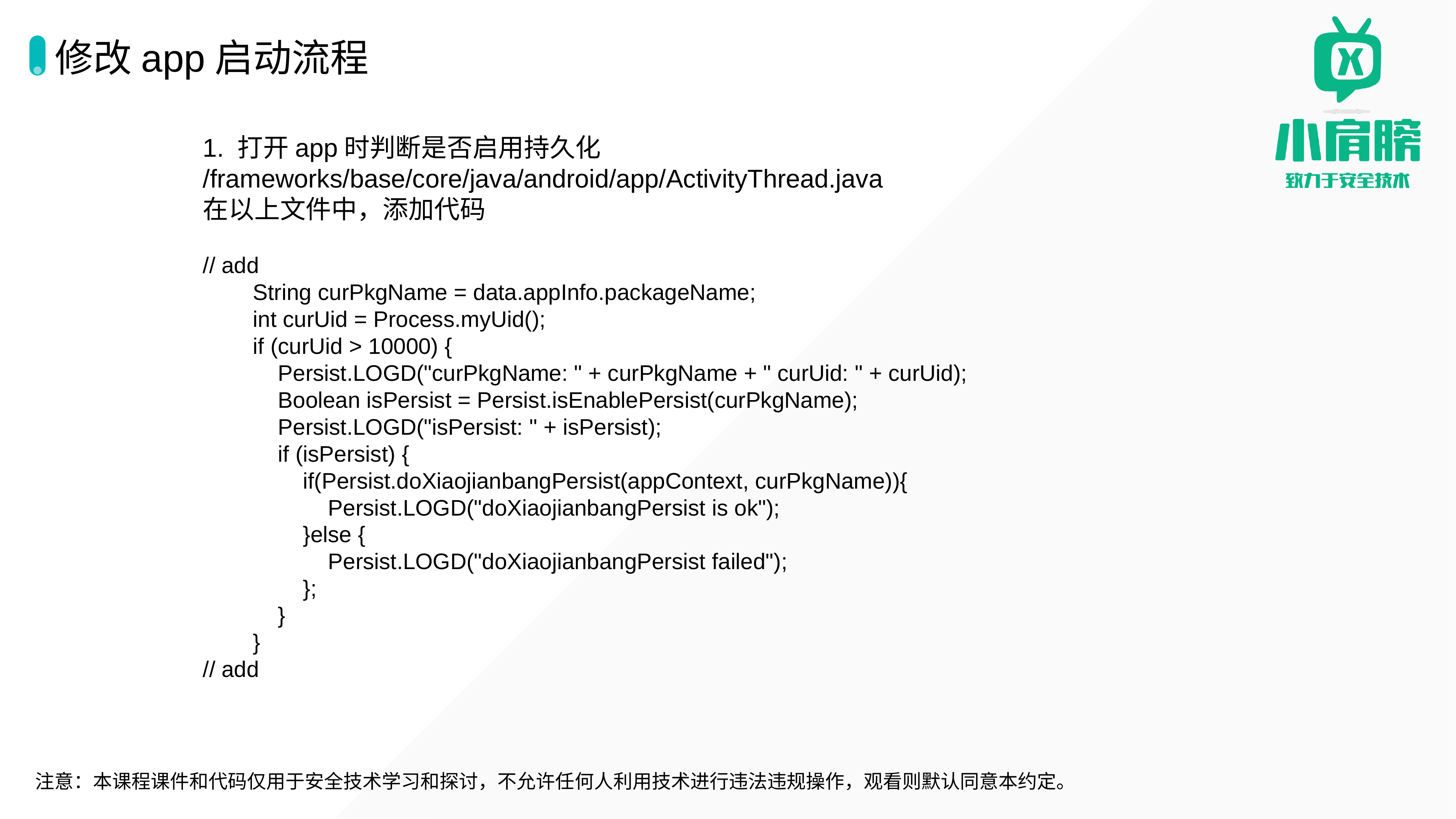

# 修改app启动流程
1. 打开app时判断是否启用持久化
/frameworks/base/core/java/android/app/ActivityThread.java
在以上文件中，添加代码

// add
        String curPkgName = data.appInfo.packageName;
        int curUid = Process.myUid();
        if (curUid > 10000) {
            Persist.LOGD("curPkgName: " + curPkgName + " curUid: " + curUid);
            Boolean isPersist = Persist.isEnablePersist(curPkgName);
            Persist.LOGD("isPersist: " + isPersist);
            if (isPersist) {
                if(Persist.doXiaojianbangPersist(appContext, curPkgName)){
                    Persist.LOGD("doXiaojianbangPersist is ok");
                }else {
                    Persist.LOGD("doXiaojianbangPersist failed");
                };
            }
        }
// add